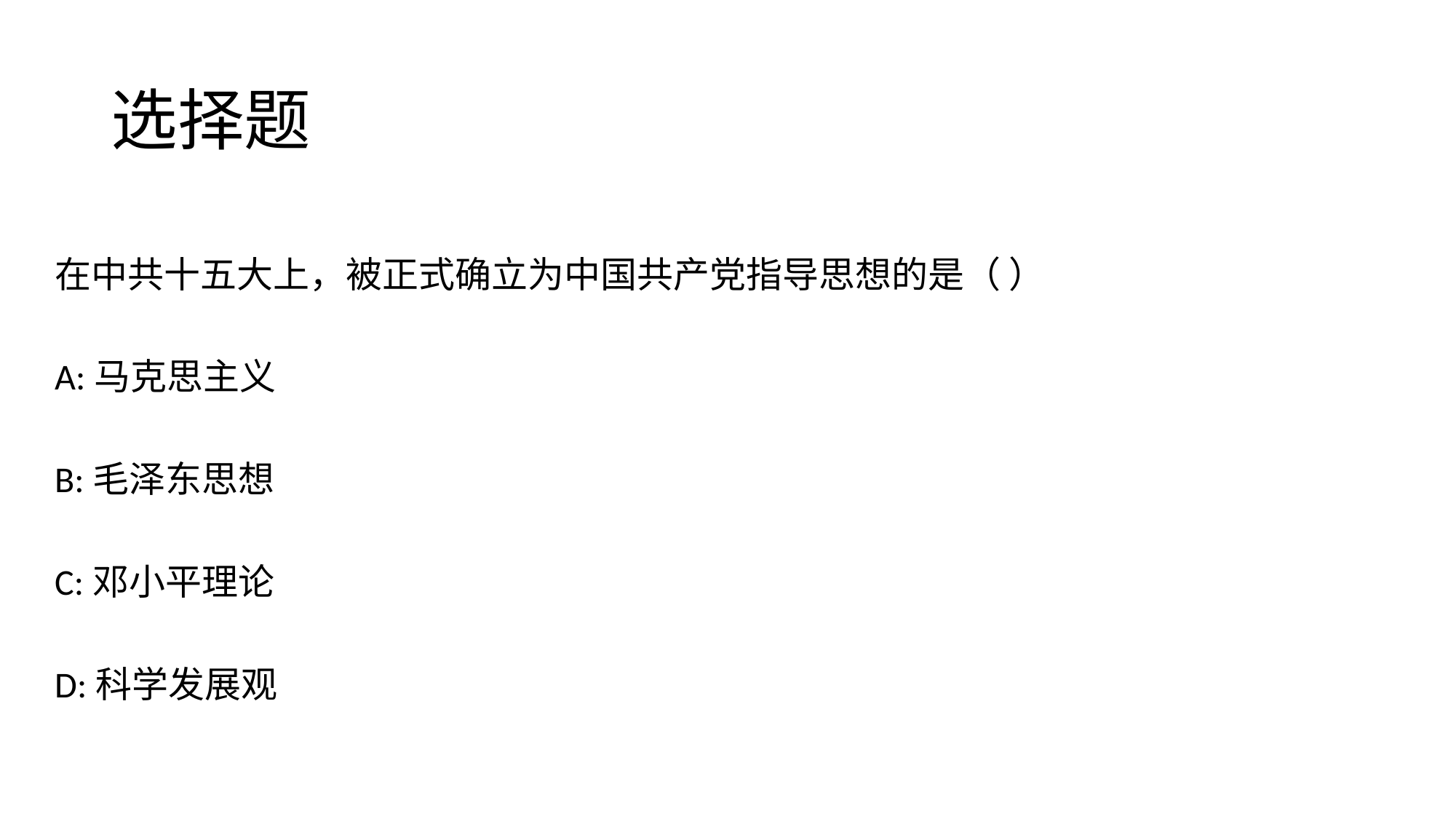

# 选择题
在中共十五大上，被正式确立为中国共产党指导思想的是（ ）
A:马克思主义
B:毛泽东思想
C:邓小平理论
D:科学发展观